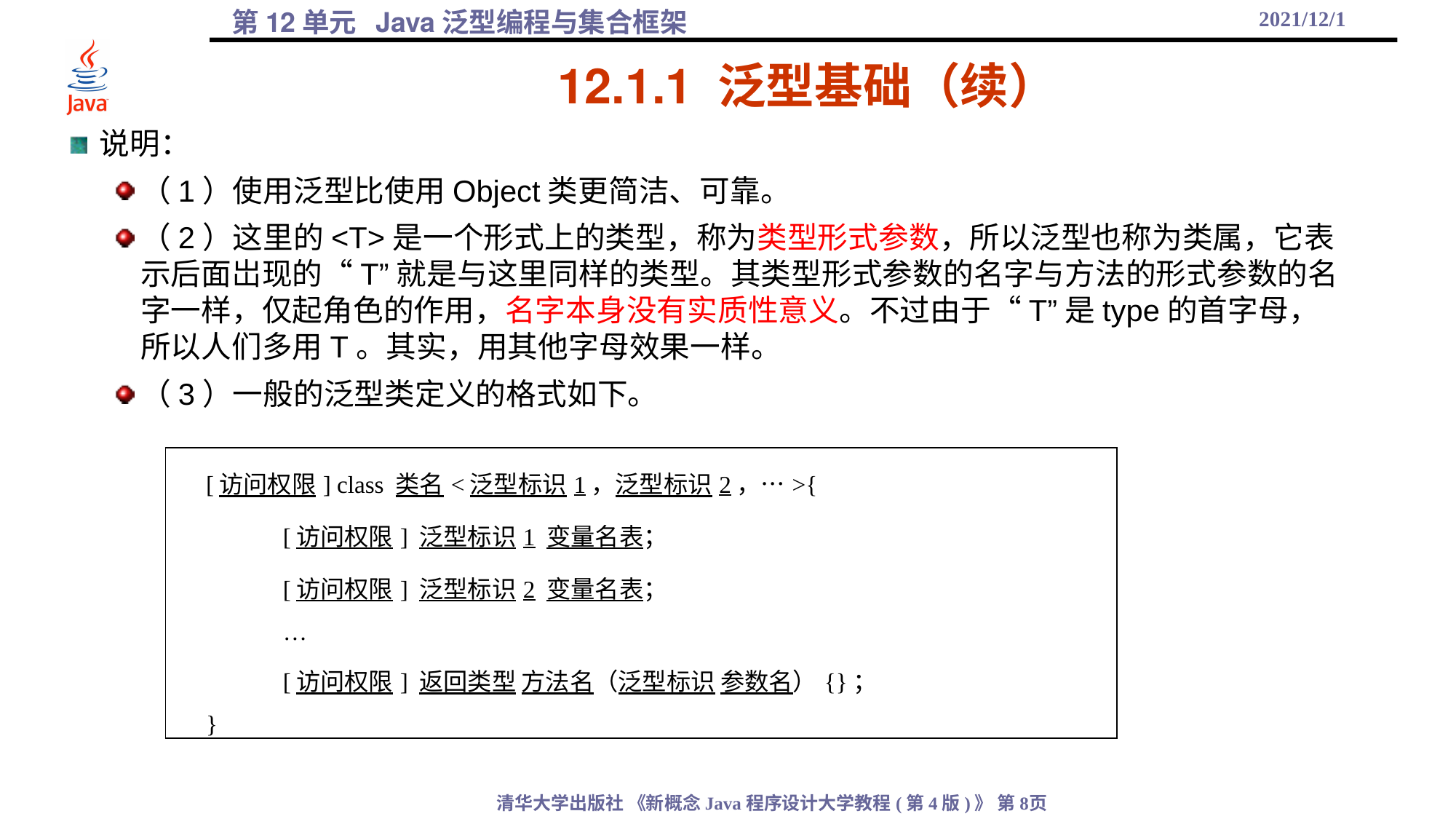

2021/12/1
# 12.1.1 泛型基础（续）
说明：
（1）使用泛型比使用Object类更简洁、可靠。
（2）这里的<T>是一个形式上的类型，称为类型形式参数，所以泛型也称为类属，它表示后面岀现的“T”就是与这里同样的类型。其类型形式参数的名字与方法的形式参数的名字一样，仅起角色的作用，名字本身没有实质性意义。不过由于“T”是type的首字母，所以人们多用T。其实，用其他字母效果一样。
（3）一般的泛型类定义的格式如下。

| [访问权限] class 类名<泛型标识1，泛型标识2，…>{ [访问权限] 泛型标识1 变量名表； [访问权限] 泛型标识2 变量名表； … [访问权限] 返回类型 方法名（泛型标识 参数名）{}； } |
| --- |